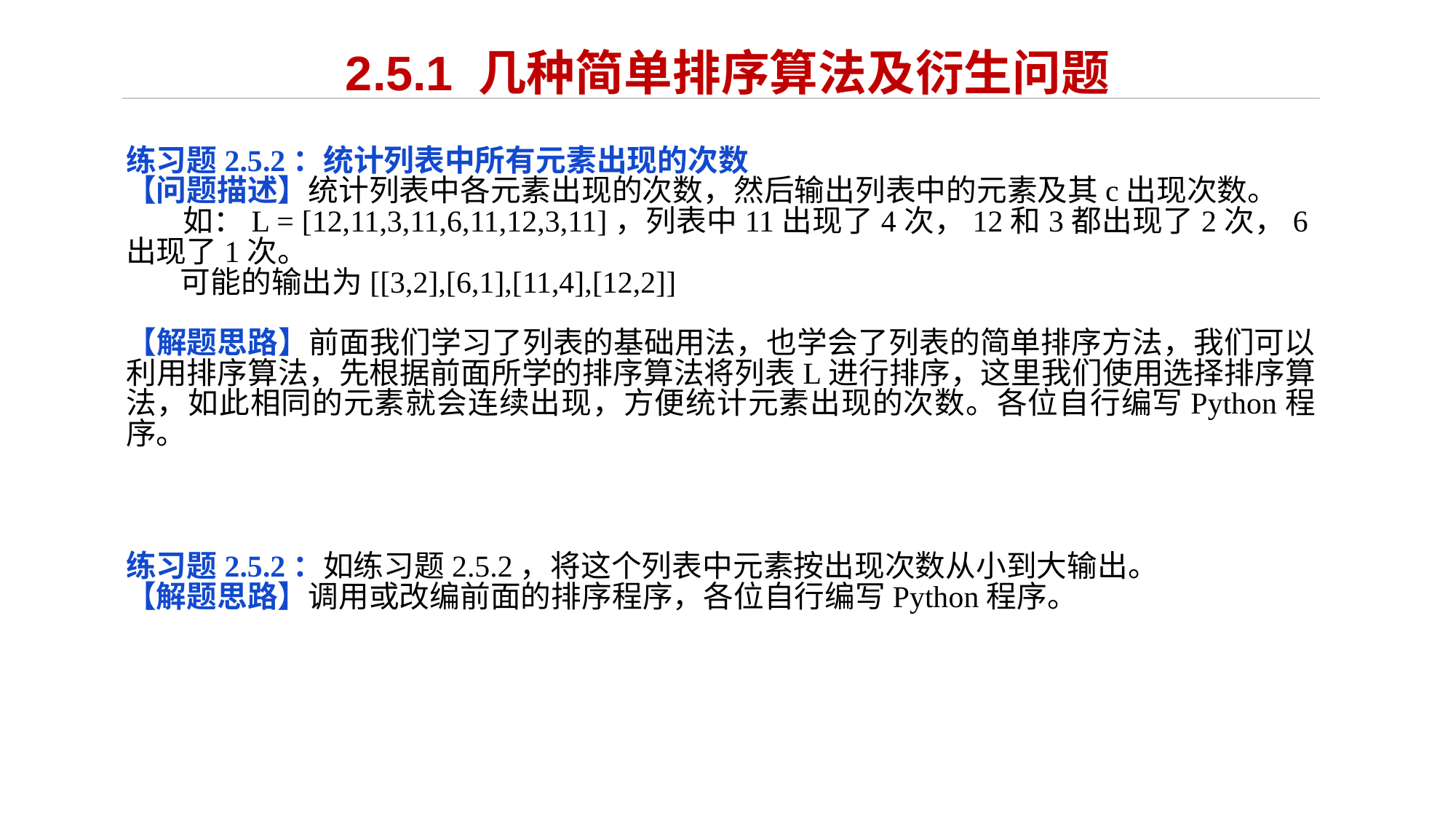

# 2.5.1 几种简单排序算法及衍生问题
练习题2.5.2：统计列表中所有元素出现的次数
【问题描述】统计列表中各元素出现的次数，然后输出列表中的元素及其c出现次数。
       如：L = [12,11,3,11,6,11,12,3,11]，列表中11出现了4次，12和3都出现了2次，6出现了1次。
       可能的输出为[[3,2],[6,1],[11,4],[12,2]]

【解题思路】前面我们学习了列表的基础用法，也学会了列表的简单排序方法，我们可以利用排序算法，先根据前面所学的排序算法将列表L进行排序，这里我们使用选择排序算法，如此相同的元素就会连续出现，方便统计元素出现的次数。各位自行编写Python程序。
练习题2.5.2：如练习题2.5.2，将这个列表中元素按出现次数从小到大输出。
【解题思路】调用或改编前面的排序程序，各位自行编写Python程序。